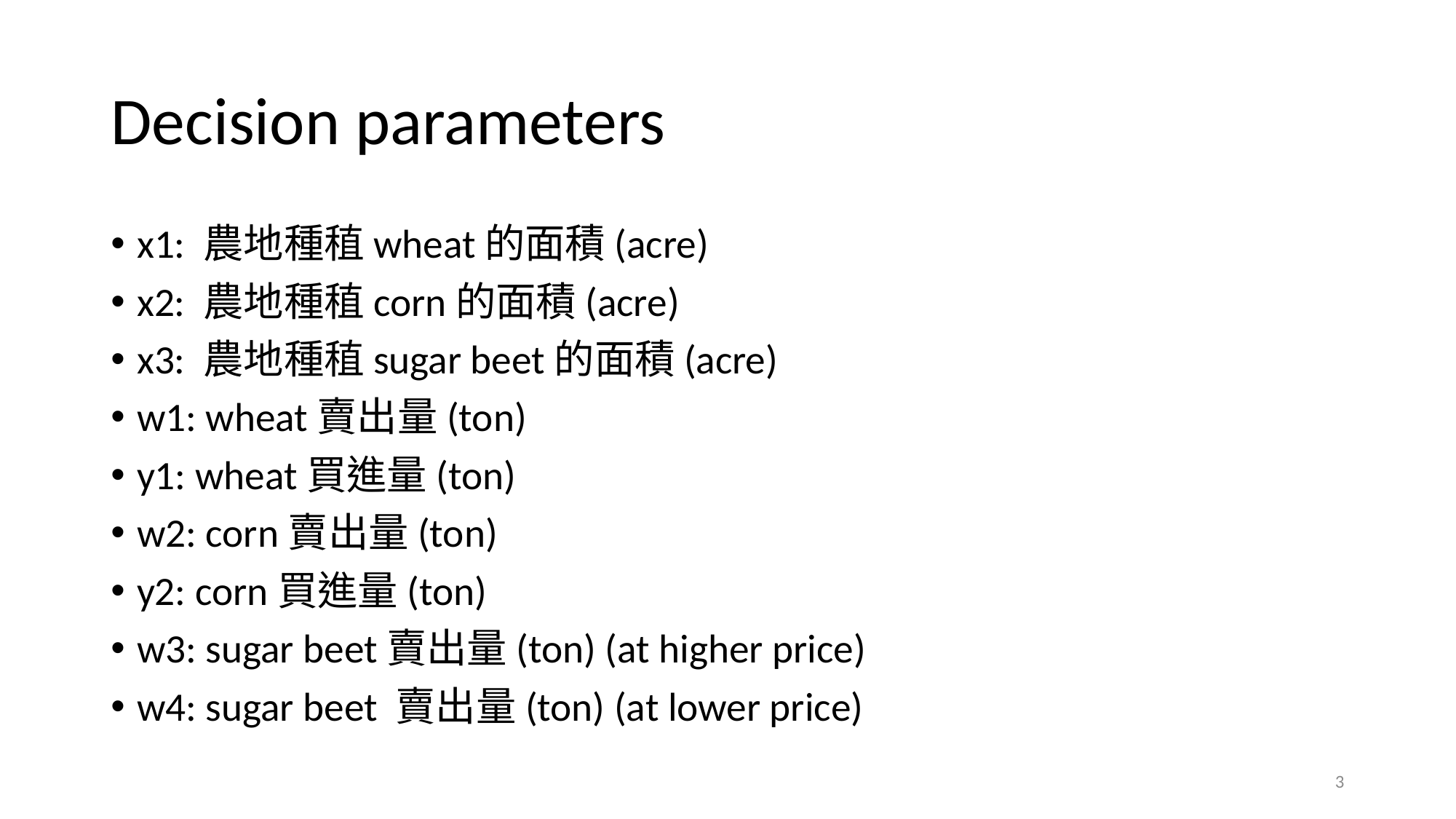

# Decision parameters
x1: 農地種稙wheat的面積(acre)
x2: 農地種稙corn的面積(acre)
x3: 農地種稙sugar beet的面積(acre)
w1: wheat賣出量(ton)
y1: wheat買進量(ton)
w2: corn賣出量(ton)
y2: corn買進量(ton)
w3: sugar beet賣出量(ton) (at higher price)
w4: sugar beet 賣出量(ton) (at lower price)

3